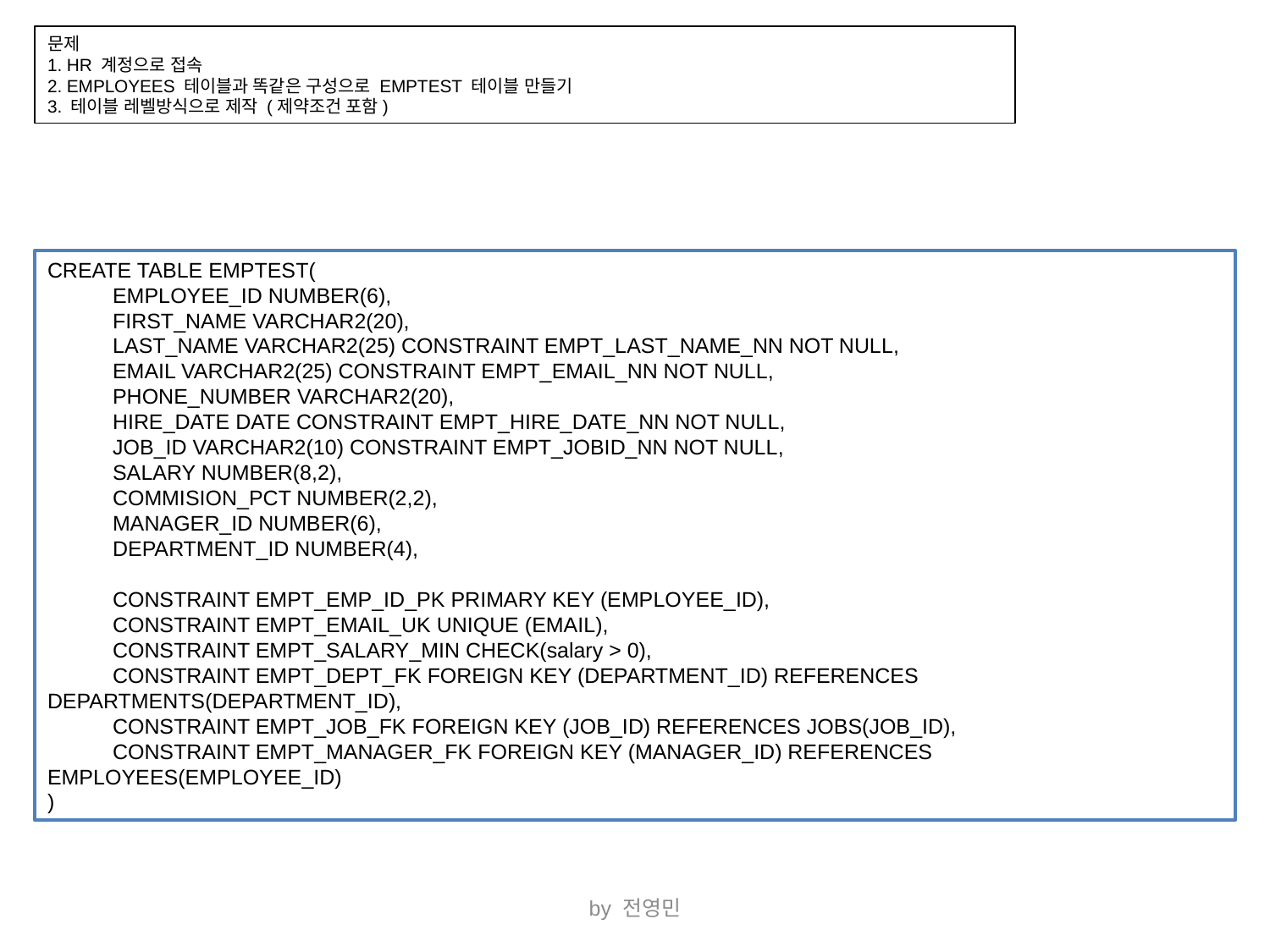

문제
1. HR 계정으로 접속
2. EMPLOYEES 테이블과 똑같은 구성으로 EMPTEST 테이블 만들기
3. 테이블 레벨방식으로 제작 (제약조건 포함)
CREATE TABLE EMPTEST(
           EMPLOYEE_ID NUMBER(6),
           FIRST_NAME VARCHAR2(20),
           LAST_NAME VARCHAR2(25) CONSTRAINT EMPT_LAST_NAME_NN NOT NULL,
           EMAIL VARCHAR2(25) CONSTRAINT EMPT_EMAIL_NN NOT NULL,
           PHONE_NUMBER VARCHAR2(20),
           HIRE_DATE DATE CONSTRAINT EMPT_HIRE_DATE_NN NOT NULL,
           JOB_ID VARCHAR2(10) CONSTRAINT EMPT_JOBID_NN NOT NULL,
           SALARY NUMBER(8,2),
           COMMISION_PCT NUMBER(2,2),
           MANAGER_ID NUMBER(6),
           DEPARTMENT_ID NUMBER(4),

           CONSTRAINT EMPT_EMP_ID_PK PRIMARY KEY (EMPLOYEE_ID),
           CONSTRAINT EMPT_EMAIL_UK UNIQUE (EMAIL),
           CONSTRAINT EMPT_SALARY_MIN CHECK(salary > 0),
           CONSTRAINT EMPT_DEPT_FK FOREIGN KEY (DEPARTMENT_ID) REFERENCES DEPARTMENTS(DEPARTMENT_ID),
           CONSTRAINT EMPT_JOB_FK FOREIGN KEY (JOB_ID) REFERENCES JOBS(JOB_ID),
           CONSTRAINT EMPT_MANAGER_FK FOREIGN KEY (MANAGER_ID) REFERENCES EMPLOYEES(EMPLOYEE_ID)
)
by 전영민